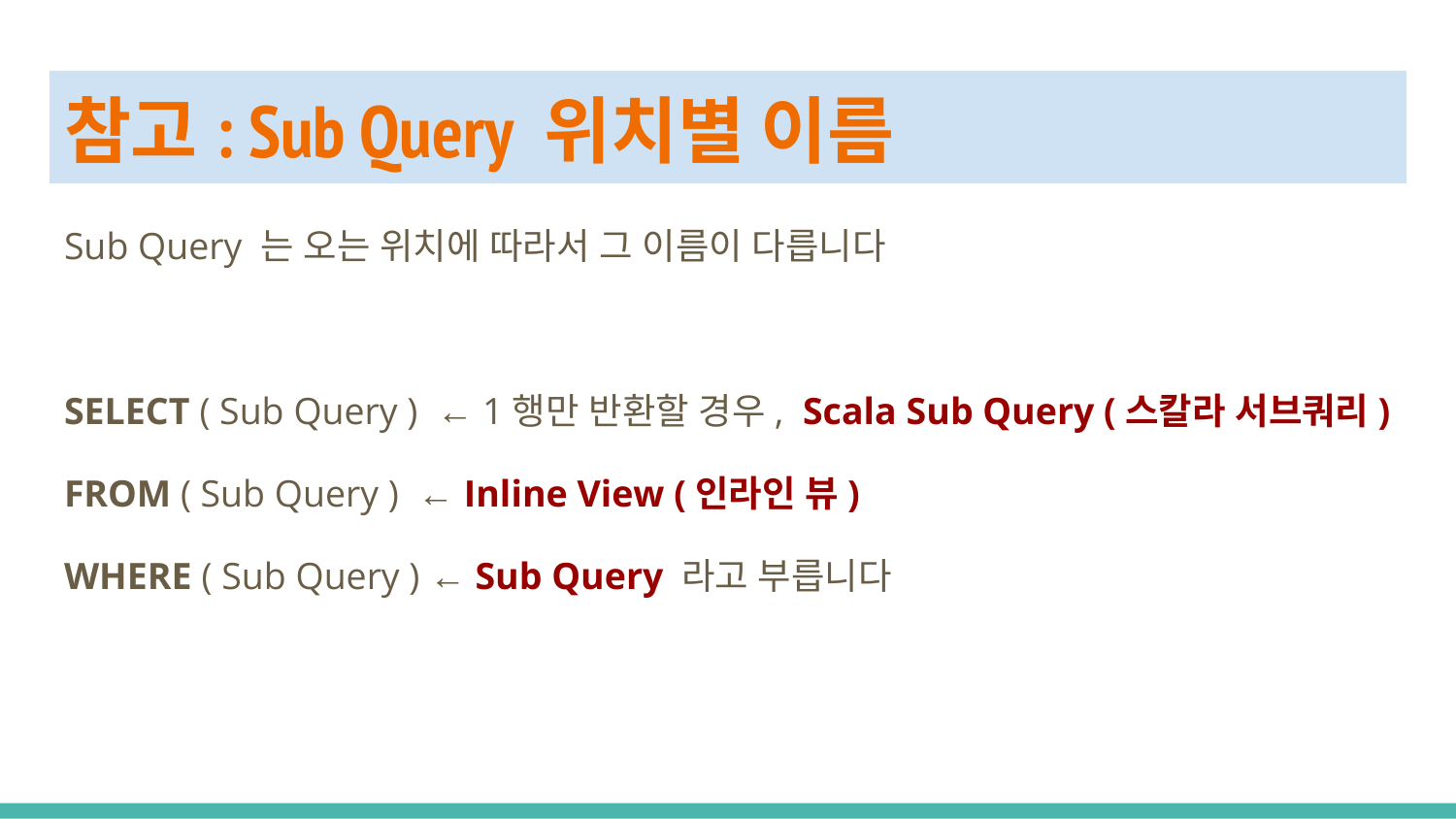

# 참고: Sub Query 위치별 이름
Sub Query 는 오는 위치에 따라서 그 이름이 다릅니다

SELECT ( Sub Query )  ← 1행만 반환할 경우,  Scala Sub Query (스칼라 서브쿼리)
FROM ( Sub Query )  ← Inline View (인라인 뷰)
WHERE ( Sub Query ) ← Sub Query 라고 부릅니다